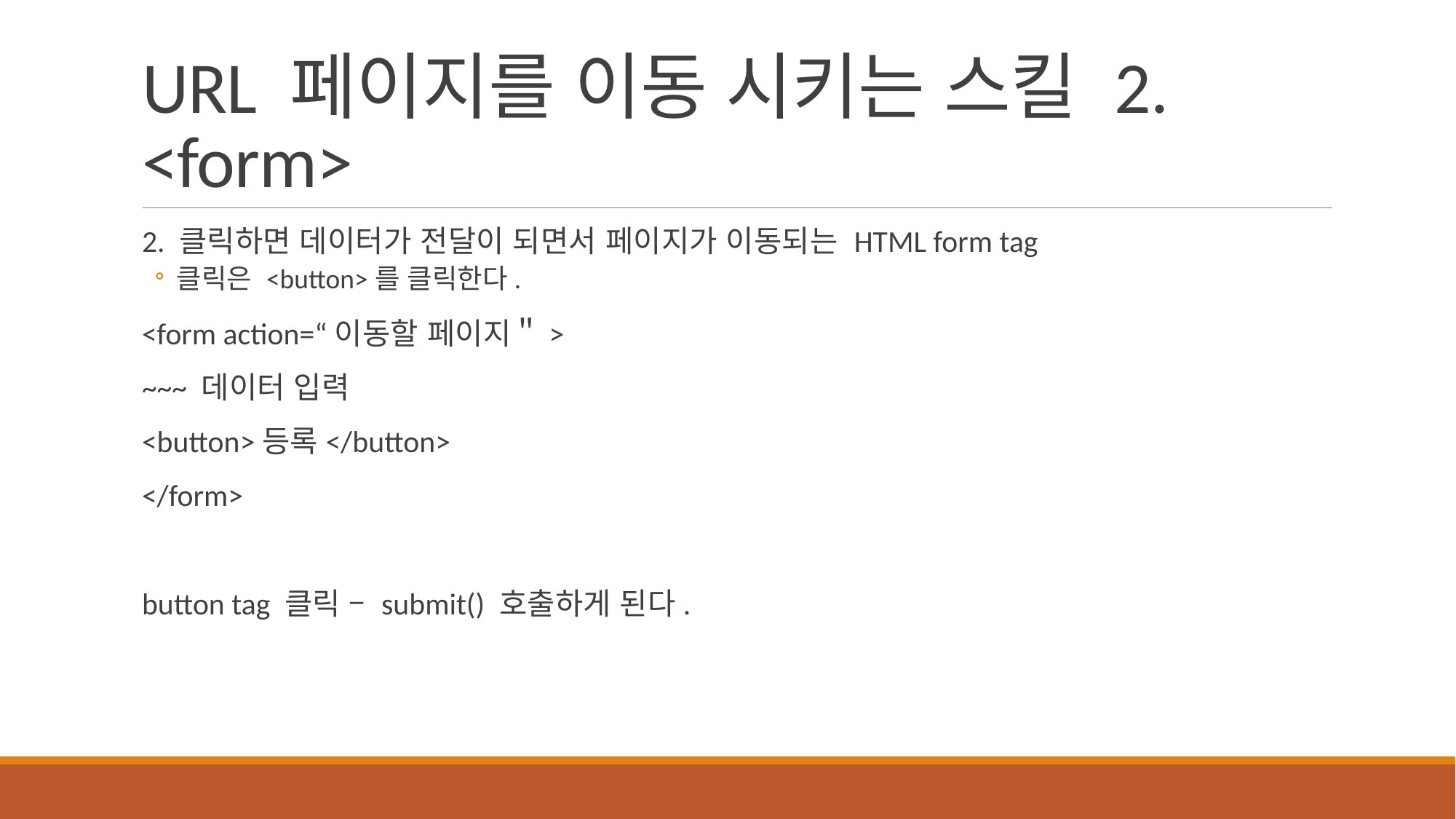

# URL 페이지를 이동 시키는 스킬 2. <form>
2. 클릭하면 데이터가 전달이 되면서 페이지가 이동되는 HTML form tag
클릭은 <button>를 클릭한다.
<form action=“이동할 페이지＂>
~~~ 데이터 입력
<button>등록</button>
</form>

button tag 클릭 – submit() 호출하게 된다.